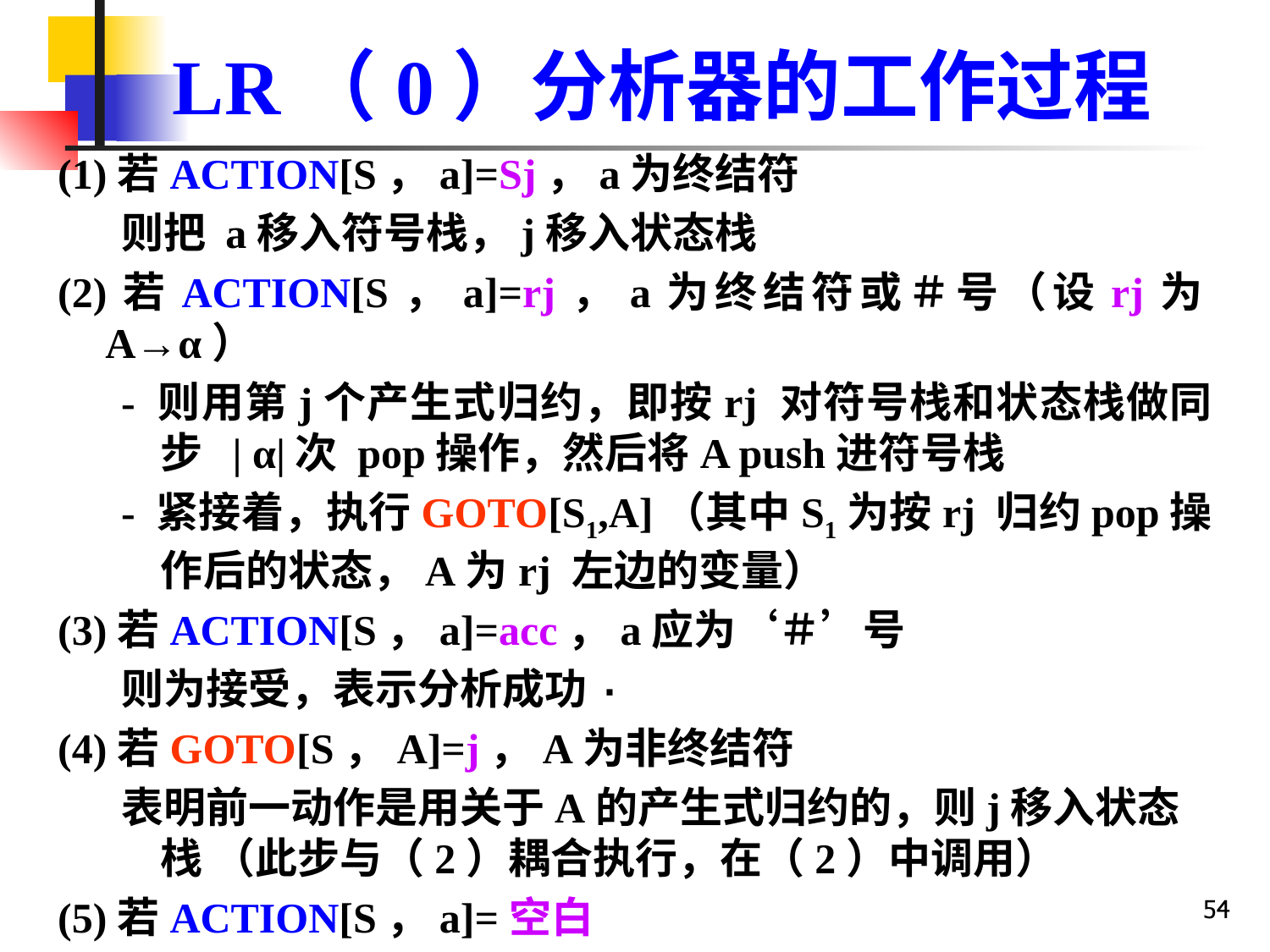

# LR（0）分析器的工作过程
(1)若ACTION[S，a]=Sj，a为终结符
则把 a移入符号栈，j移入状态栈
(2)若ACTION[S，a]=rj，a为终结符或＃号（设rj为A→α）
- 则用第j个产生式归约，即按rj 对符号栈和状态栈做同步  | α|次 pop操作，然后将A push进符号栈
- 紧接着，执行GOTO[S1,A]（其中S1为按rj 归约pop操作后的状态，A为rj 左边的变量）
(3)若ACTION[S，a]=acc，a应为‘＃’号
则为接受，表示分析成功·
(4)若GOTO[S，A]=j，A为非终结符
表明前一动作是用关于A的产生式归约的，则j移入状态栈 （此步与（2）耦合执行，在（2）中调用）
(5)若ACTION[S，a]=空白
则转向出错处理
54